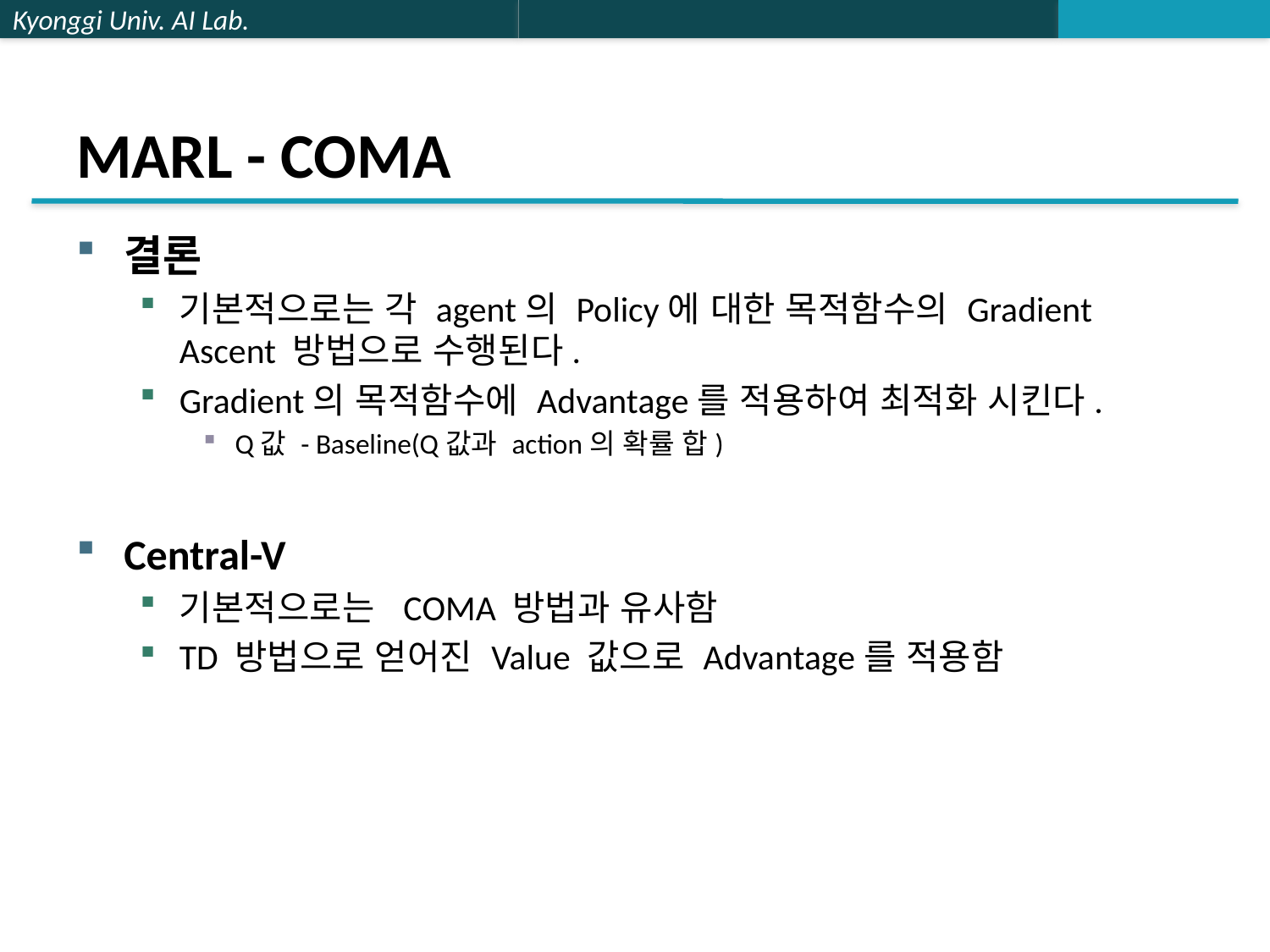

# MARL - COMA
결론
기본적으로는 각 agent의 Policy에 대한 목적함수의 Gradient Ascent 방법으로 수행된다.
Gradient의 목적함수에 Advantage를 적용하여 최적화 시킨다.
Q값 - Baseline(Q값과 action의 확률 합)

Central-V
기본적으로는  COMA 방법과 유사함
TD 방법으로 얻어진 Value 값으로 Advantage를 적용함